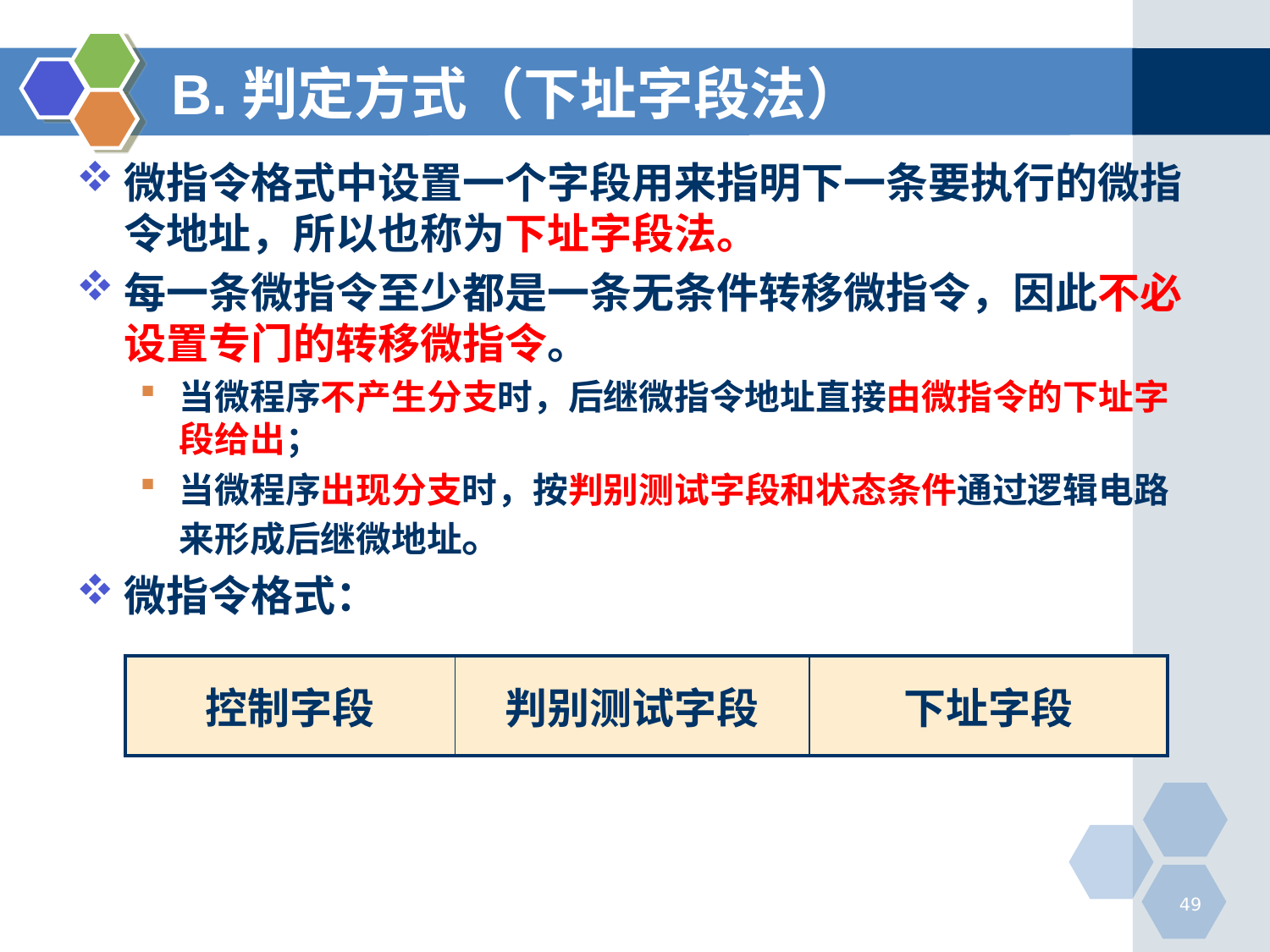

# B.判定方式（下址字段法）
微指令格式中设置一个字段用来指明下一条要执行的微指令地址，所以也称为下址字段法。
每一条微指令至少都是一条无条件转移微指令，因此不必设置专门的转移微指令。
当微程序不产生分支时，后继微指令地址直接由微指令的下址字段给出；
当微程序出现分支时，按判别测试字段和状态条件通过逻辑电路来形成后继微地址。
微指令格式：
| 控制字段 | 判别测试字段 | 下址字段 |
| --- | --- | --- |
49